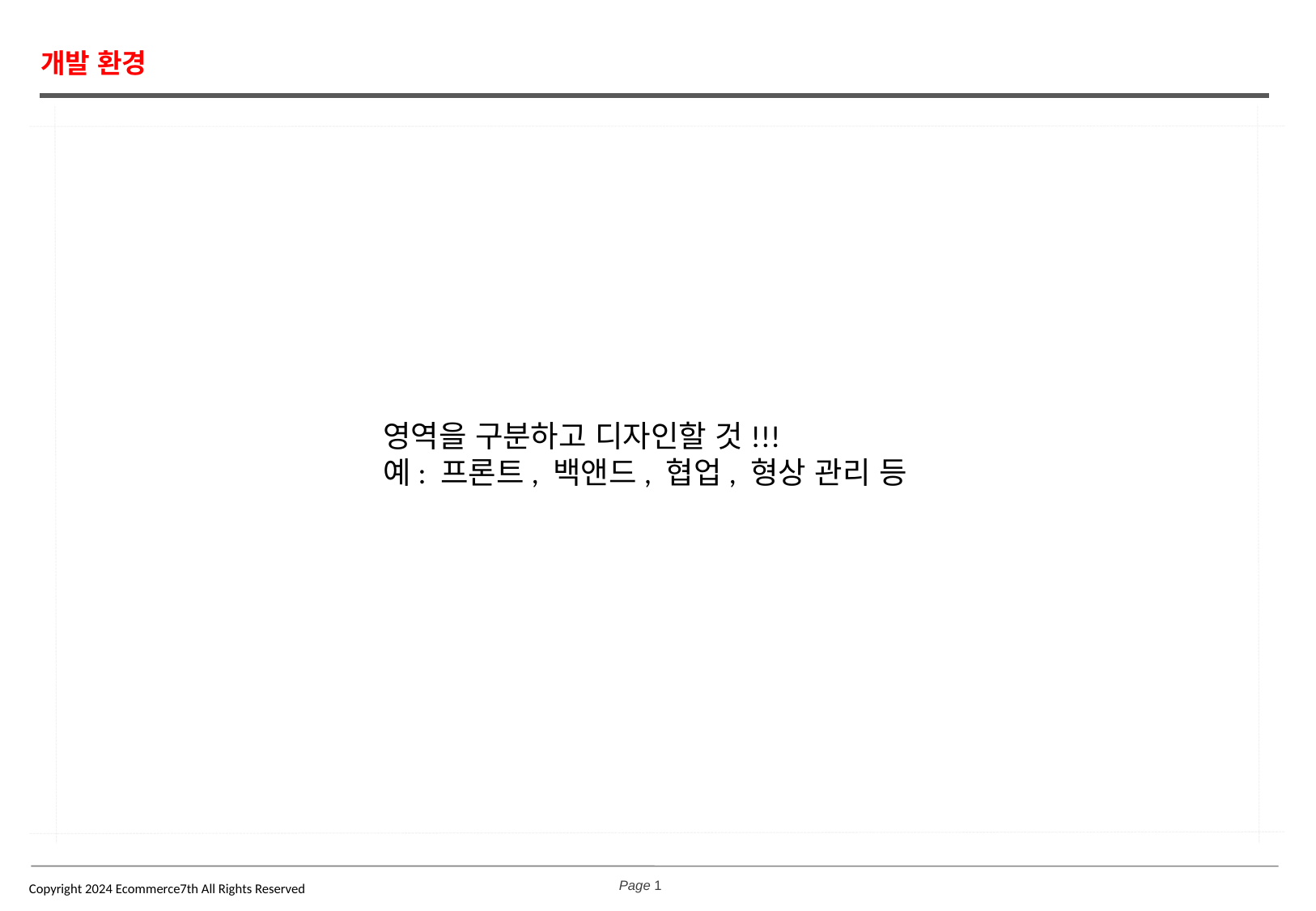

개발 환경

영역을 구분하고 디자인할 것!!!
예: 프론트, 백앤드, 협업, 형상 관리 등